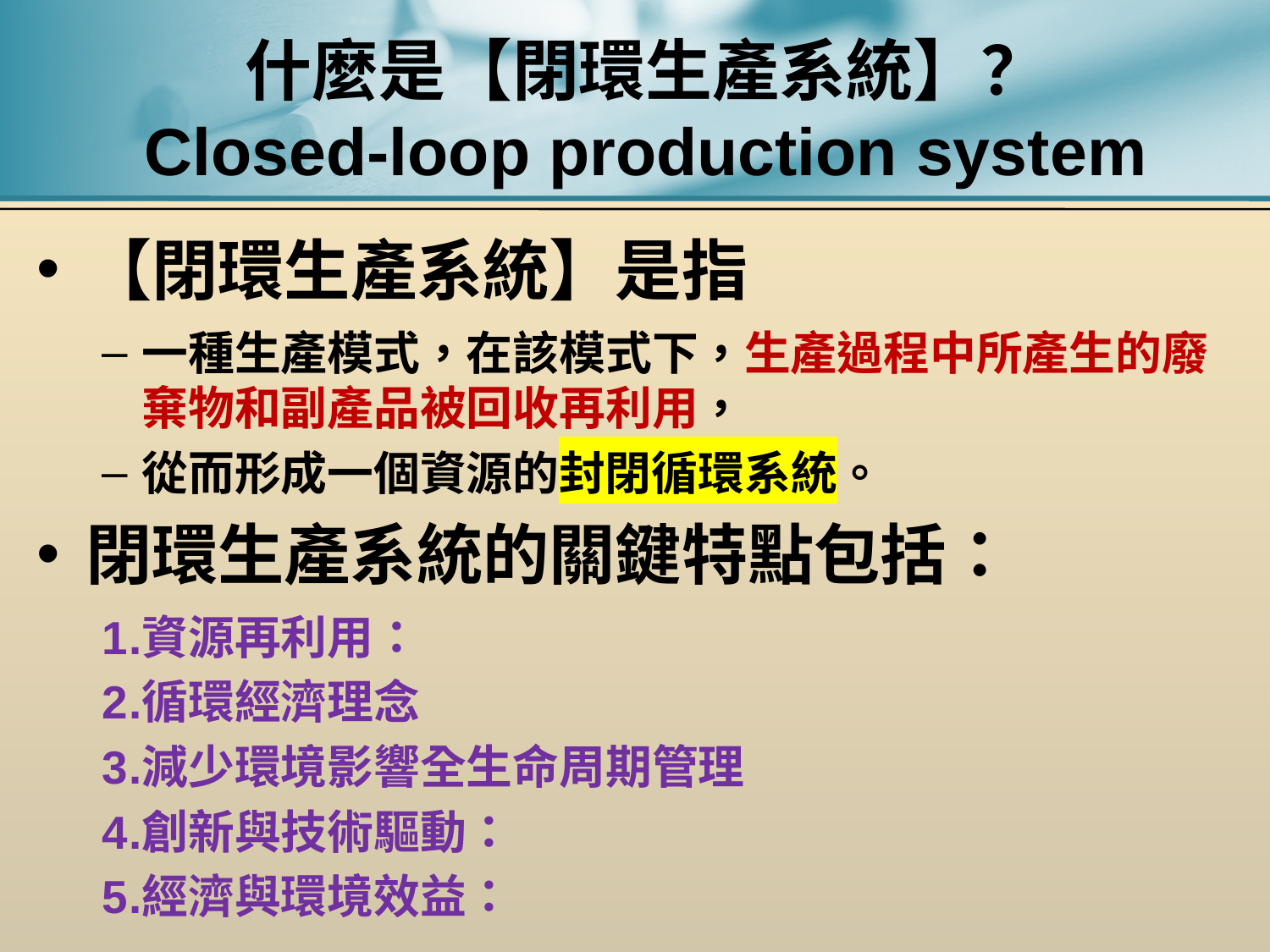

# 什麼是【閉環生產系統】？ Closed-loop production system
【閉環生產系統】是指
一種生產模式，在該模式下，生產過程中所產生的廢棄物和副產品被回收再利用，
從而形成一個資源的封閉循環系統。
閉環生產系統的關鍵特點包括：
資源再利用：
循環經濟理念
減少環境影響全生命周期管理
創新與技術驅動：
經濟與環境效益：